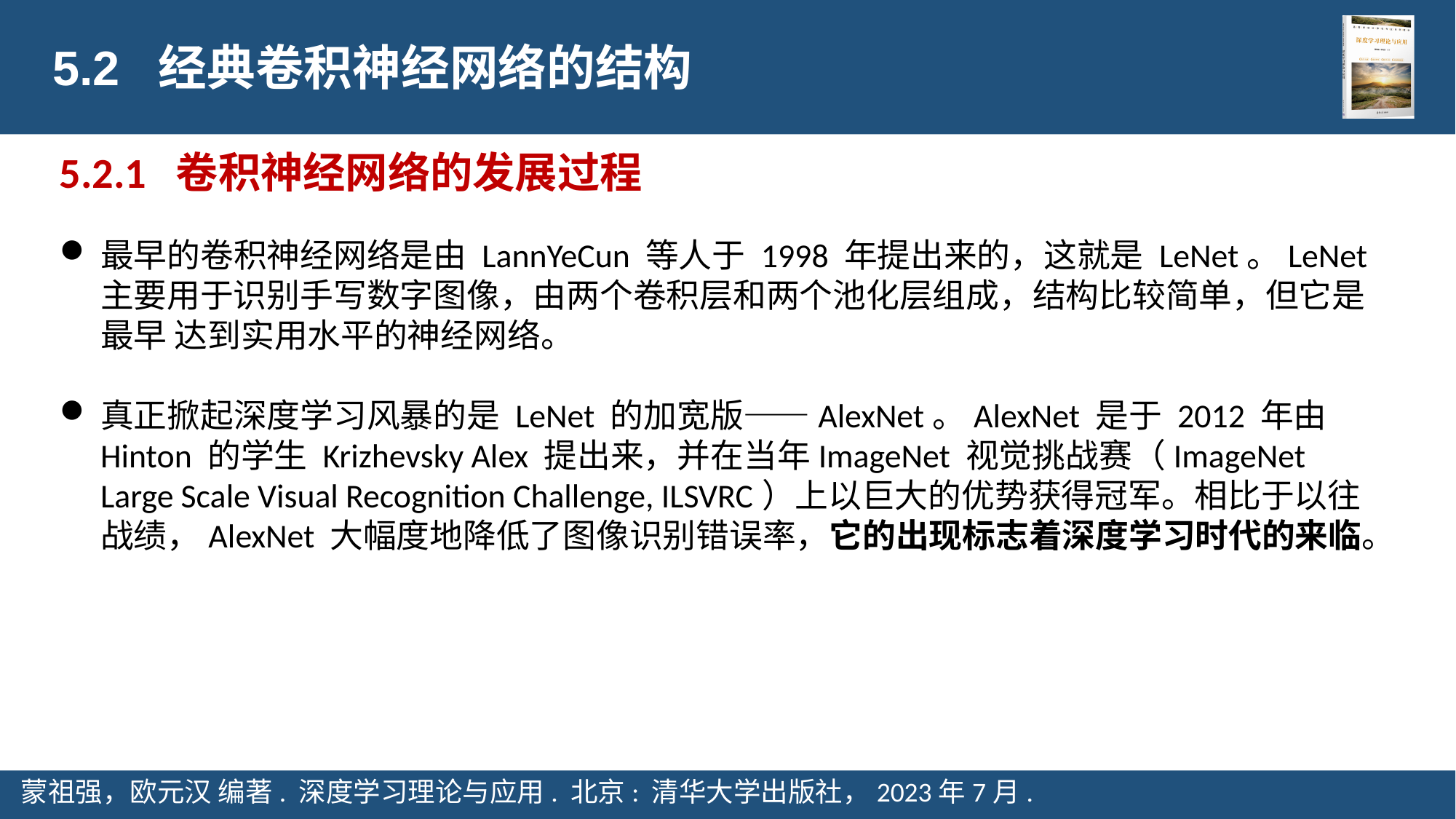

5.2  经典卷积神经网络的结构

5.2.1  卷积神经网络的发展过程
最早的卷积神经网络是由 LannYeCun 等人于 1998 年提出来的，这就是 LeNet。LeNet 主要用于识别手写数字图像，由两个卷积层和两个池化层组成，结构比较简单，但它是最早 达到实用水平的神经网络。

真正掀起深度学习风暴的是 LeNet 的加宽版——AlexNet。AlexNet 是于 2012 年由 Hinton 的学生 Krizhevsky Alex 提出来，并在当年ImageNet 视觉挑战赛（ImageNet Large Scale Visual Recognition Challenge, ILSVRC）上以巨大的优势获得冠军。相比于以往战绩，AlexNet 大幅度地降低了图像识别错误率，它的出现标志着深度学习时代的来临。